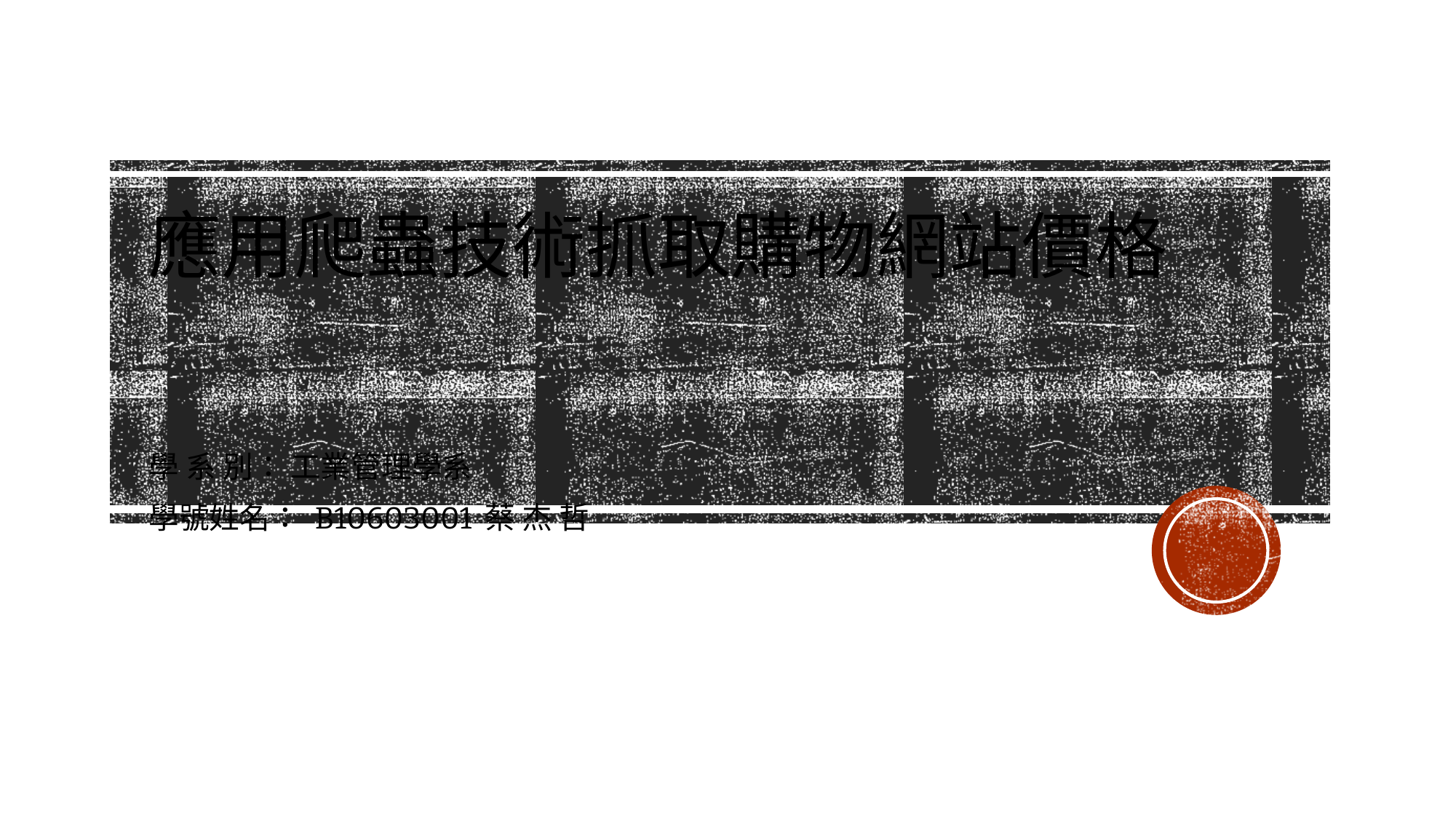

# 應用爬蟲技術抓取購物網站價格
學 系 別： 工業管理學系
學號姓名： B10603001 蔡 杰 哲